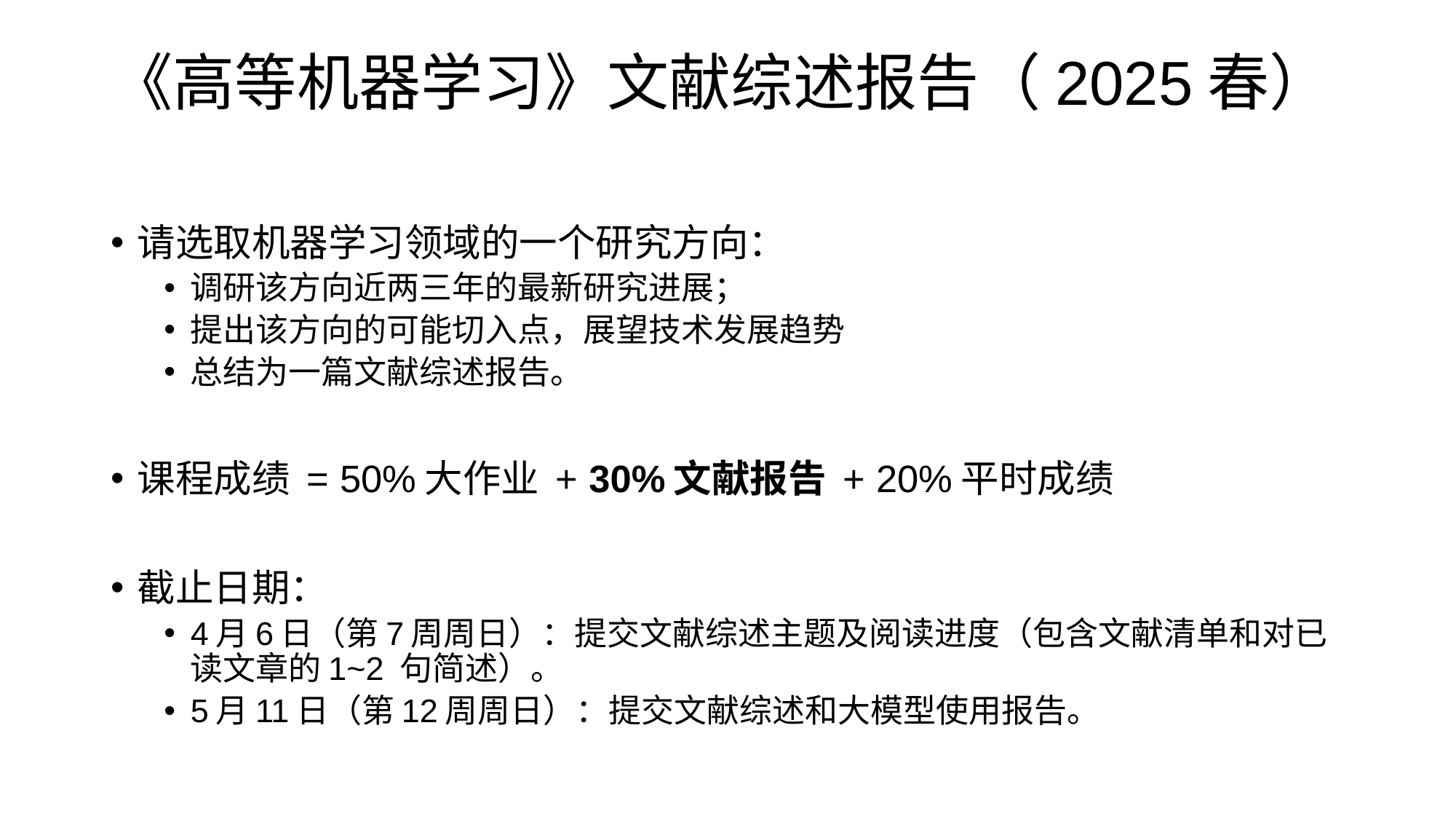

# 《高等机器学习》文献综述报告（2025春）
请选取机器学习领域的一个研究方向：
调研该方向近两三年的最新研究进展；
提出该方向的可能切入点，展望技术发展趋势
总结为一篇文献综述报告。

课程成绩 = 50%大作业 + 30%文献报告 + 20%平时成绩

截止日期：
4月6日（第7周周日）：提交文献综述主题及阅读进度（包含文献清单和对已读文章的1~2 句简述）。
5月11日（第12周周日）：提交文献综述和大模型使用报告。